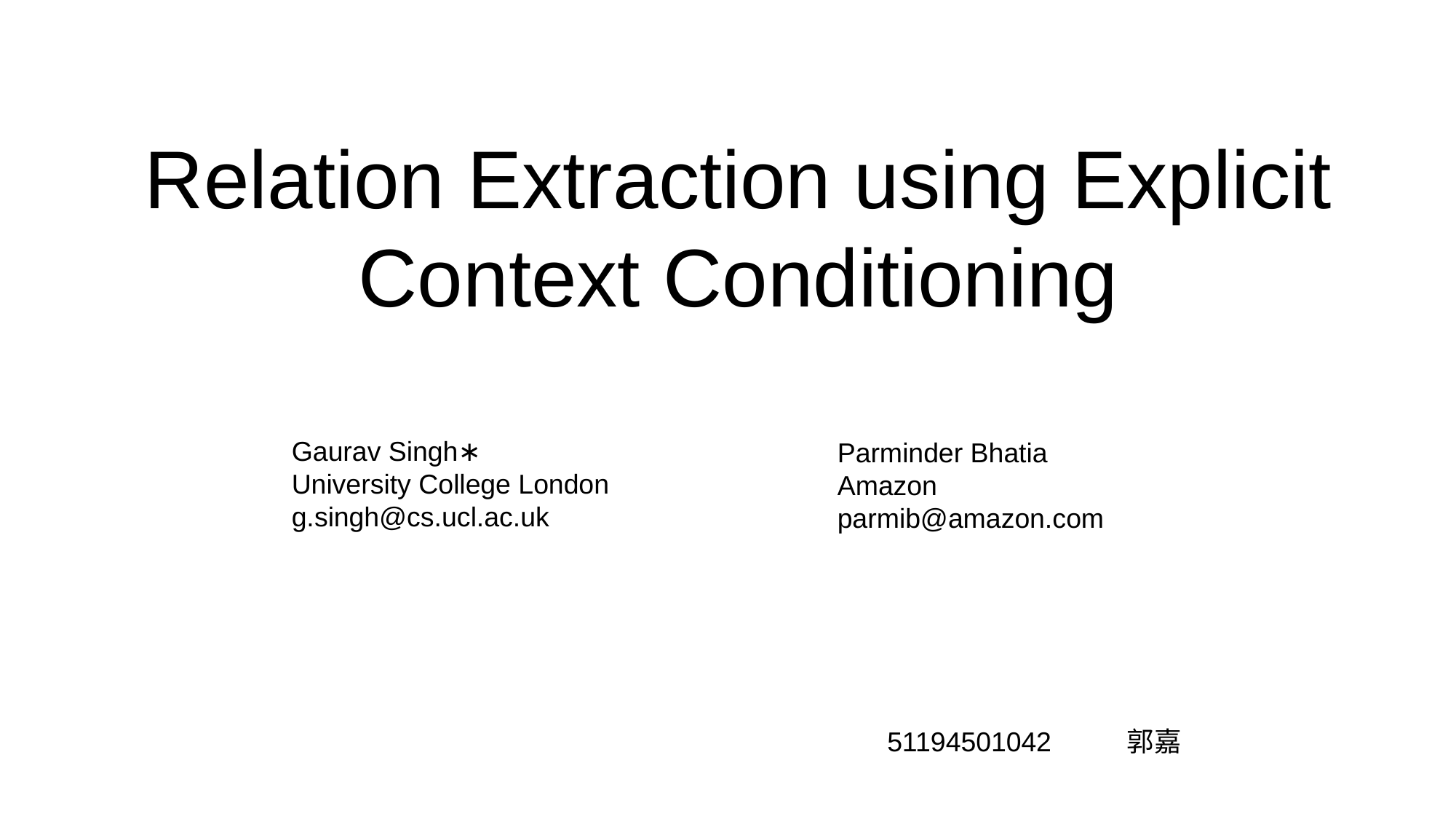

Relation Extraction using Explicit Context Conditioning
Gaurav Singh∗
University College London
g.singh@cs.ucl.ac.uk
Parminder Bhatia
Amazon
parmib@amazon.com
51194501042         郭嘉